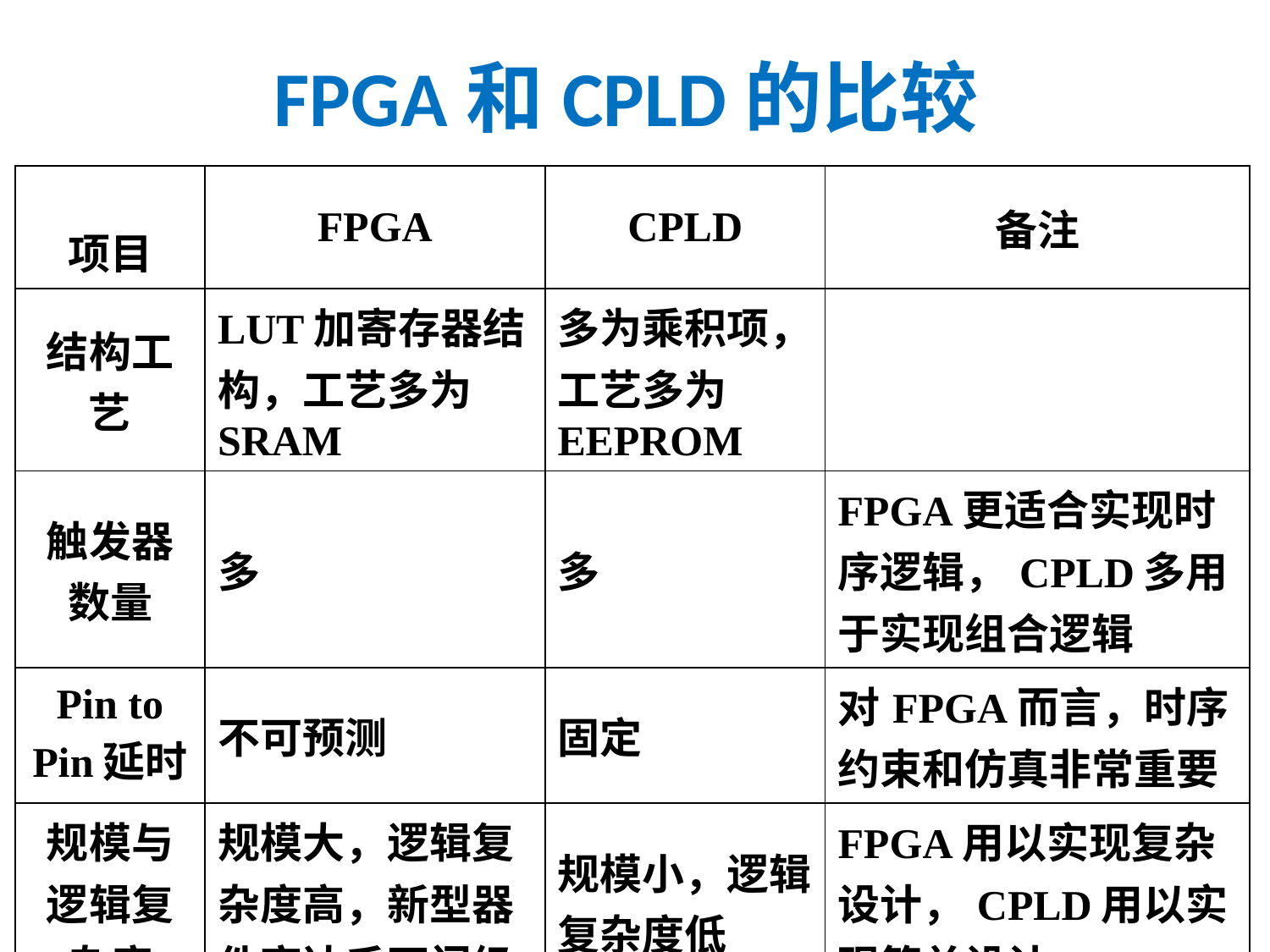

# FPGA和CPLD的比较
| 项目 | FPGA | CPLD | 备注 |
| --- | --- | --- | --- |
| 结构工艺 | LUT加寄存器结构，工艺多为SRAM | 多为乘积项，工艺多为EEPROM |  |
| 触发器数量 | 多 | 多 | FPGA更适合实现时序逻辑，CPLD多用于实现组合逻辑 |
| Pin to Pin延时 | 不可预测 | 固定 | 对FPGA而言，时序约束和仿真非常重要 |
| 规模与逻辑复杂度 | 规模大，逻辑复杂度高，新型器件高达千万门级 | 规模小，逻辑复杂度低 | FPGA用以实现复杂设计，CPLD用以实现简单设计 |